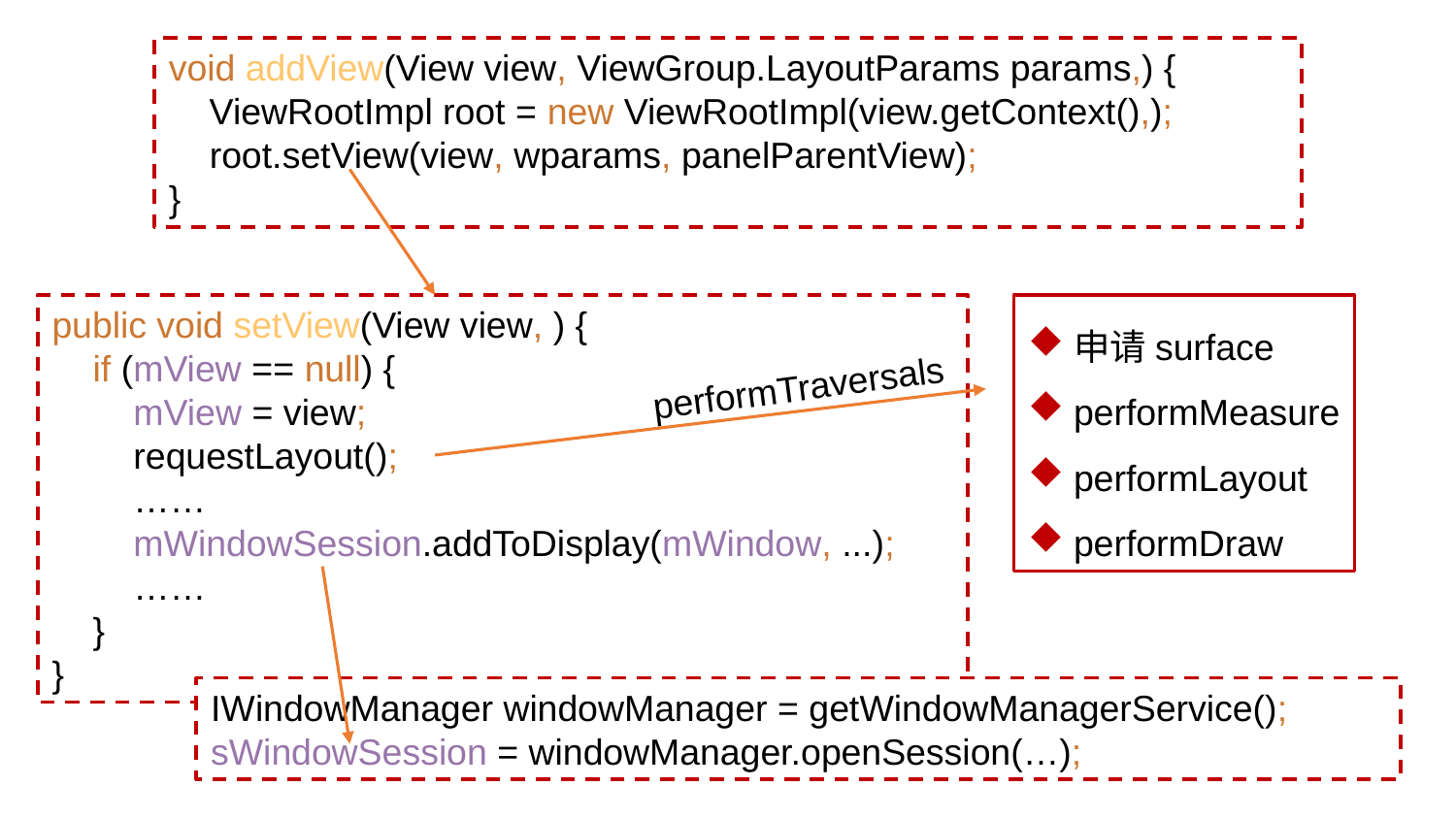

void addView(View view, ViewGroup.LayoutParams params,) {
    ViewRootImpl root = new ViewRootImpl(view.getContext(),);
    root.setView(view, wparams, panelParentView);
}
public void setView(View view, ) {
    if (mView == null) {
        mView = view;
        requestLayout();
        ……
        mWindowSession.addToDisplay(mWindow, ...);
        ……
    }
}
申请surface
performMeasure
performLayout
performDraw
performTraversals
IWindowManager windowManager = getWindowManagerService();
sWindowSession = windowManager.openSession(…);